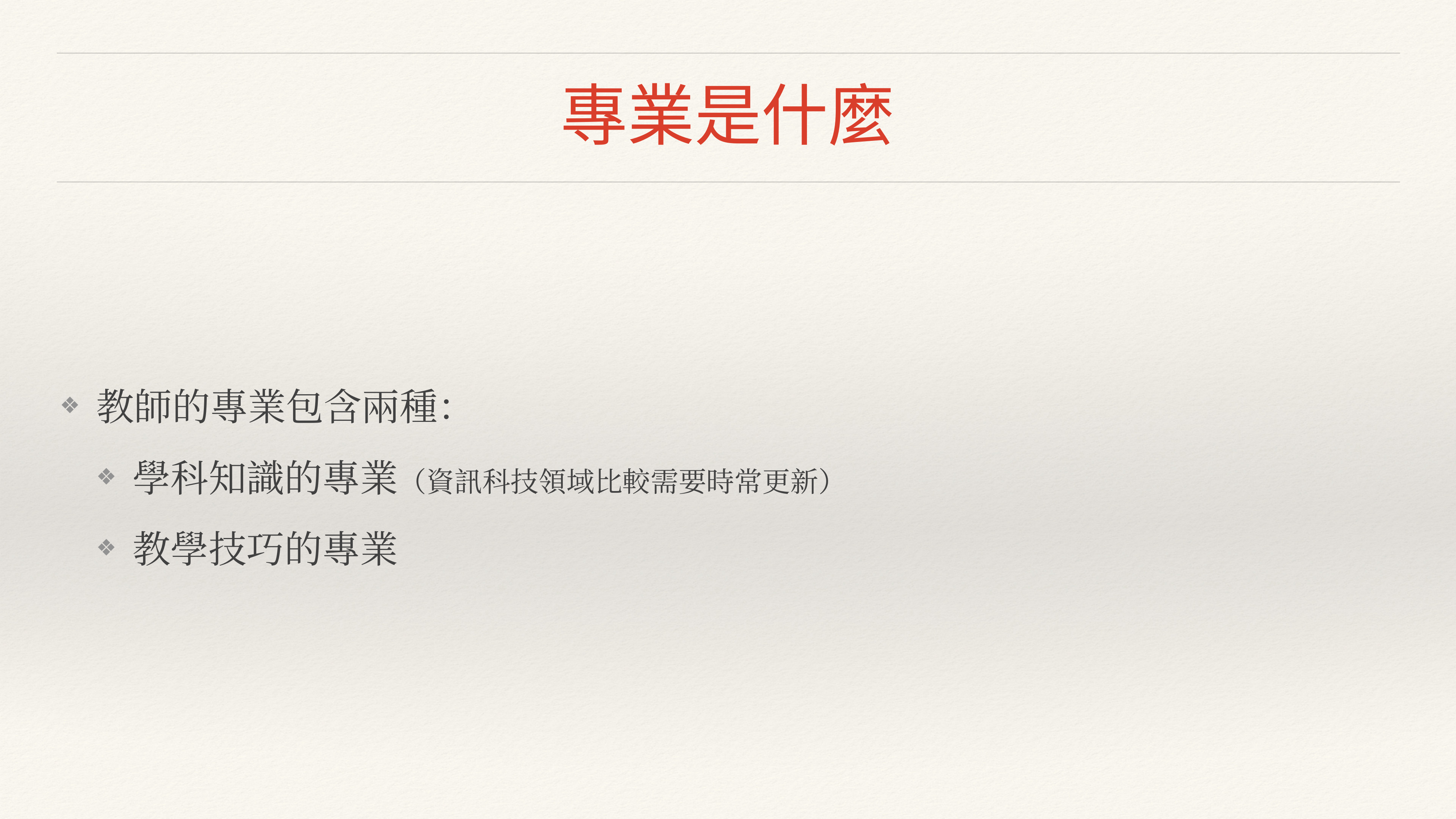

# 專業是什麼
教師的專業包含兩種：
學科知識的專業（資訊科技領域比較需要時常更新）
教學技巧的專業